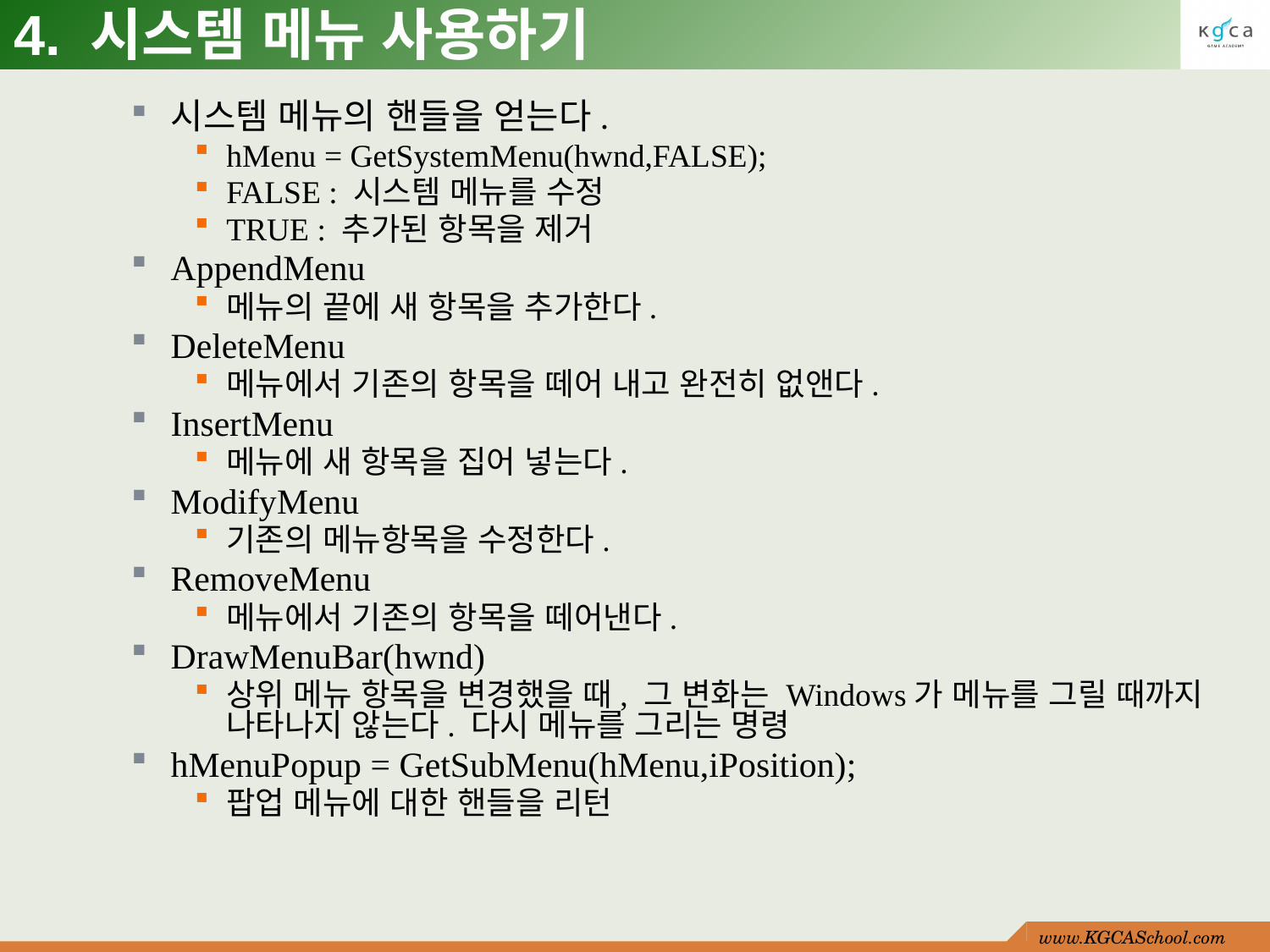

# 4. 시스템 메뉴 사용하기
시스템 메뉴의 핸들을 얻는다.
hMenu = GetSystemMenu(hwnd,FALSE);
FALSE : 시스템 메뉴를 수정
TRUE : 추가된 항목을 제거
AppendMenu
메뉴의 끝에 새 항목을 추가한다.
DeleteMenu
메뉴에서 기존의 항목을 떼어 내고 완전히 없앤다.
InsertMenu
메뉴에 새 항목을 집어 넣는다.
ModifyMenu
기존의 메뉴항목을 수정한다.
RemoveMenu
메뉴에서 기존의 항목을 떼어낸다.
DrawMenuBar(hwnd)
상위 메뉴 항목을 변경했을 때, 그 변화는 Windows가 메뉴를 그릴 때까지 나타나지 않는다. 다시 메뉴를 그리는 명령
hMenuPopup = GetSubMenu(hMenu,iPosition);
팝업 메뉴에 대한 핸들을 리턴